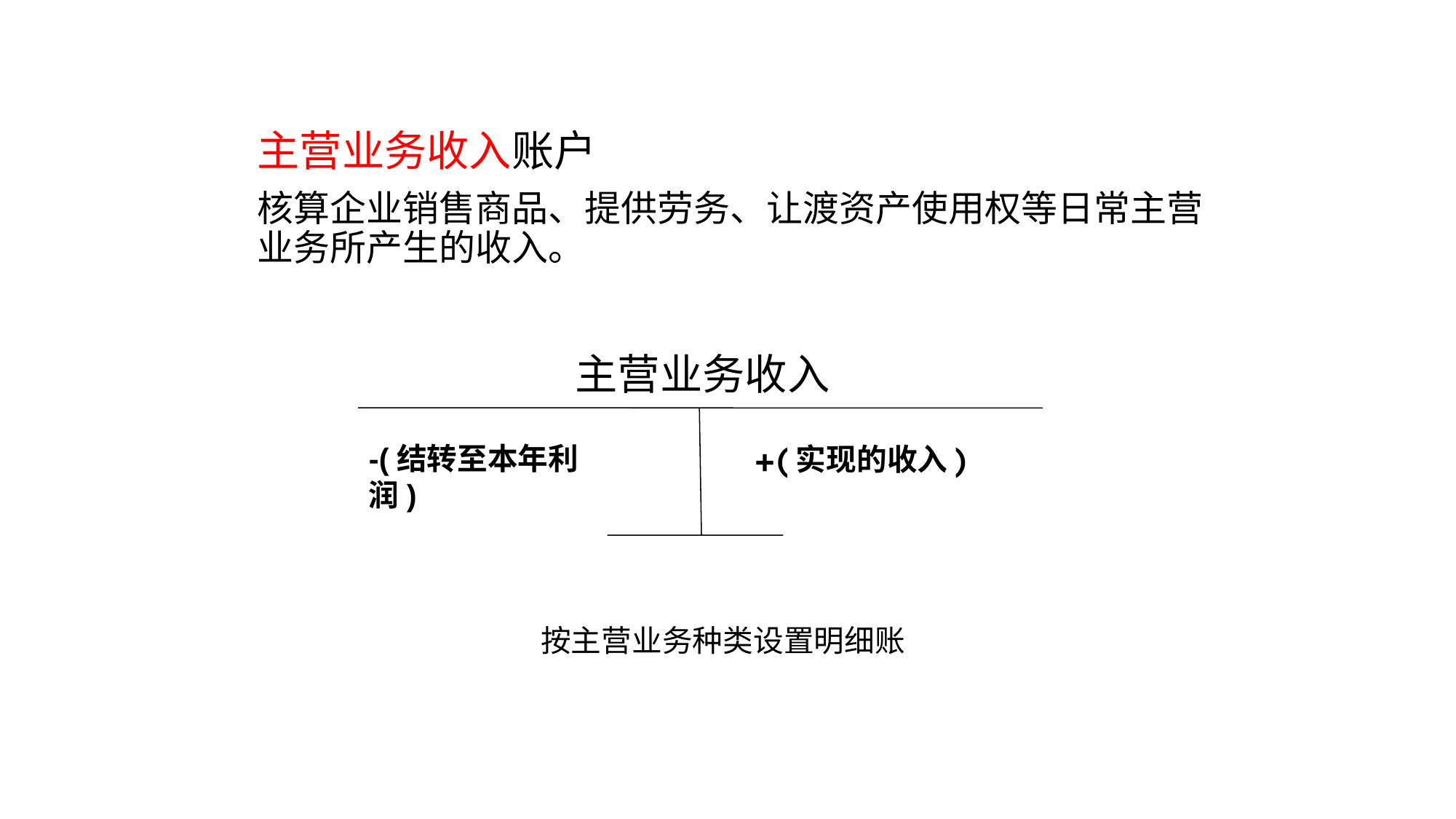

主营业务收入账户
核算企业销售商品、提供劳务、让渡资产使用权等日常主营业务所产生的收入。
主营业务收入

-(结转至本年利润)
+(实现的收入)

按主营业务种类设置明细账